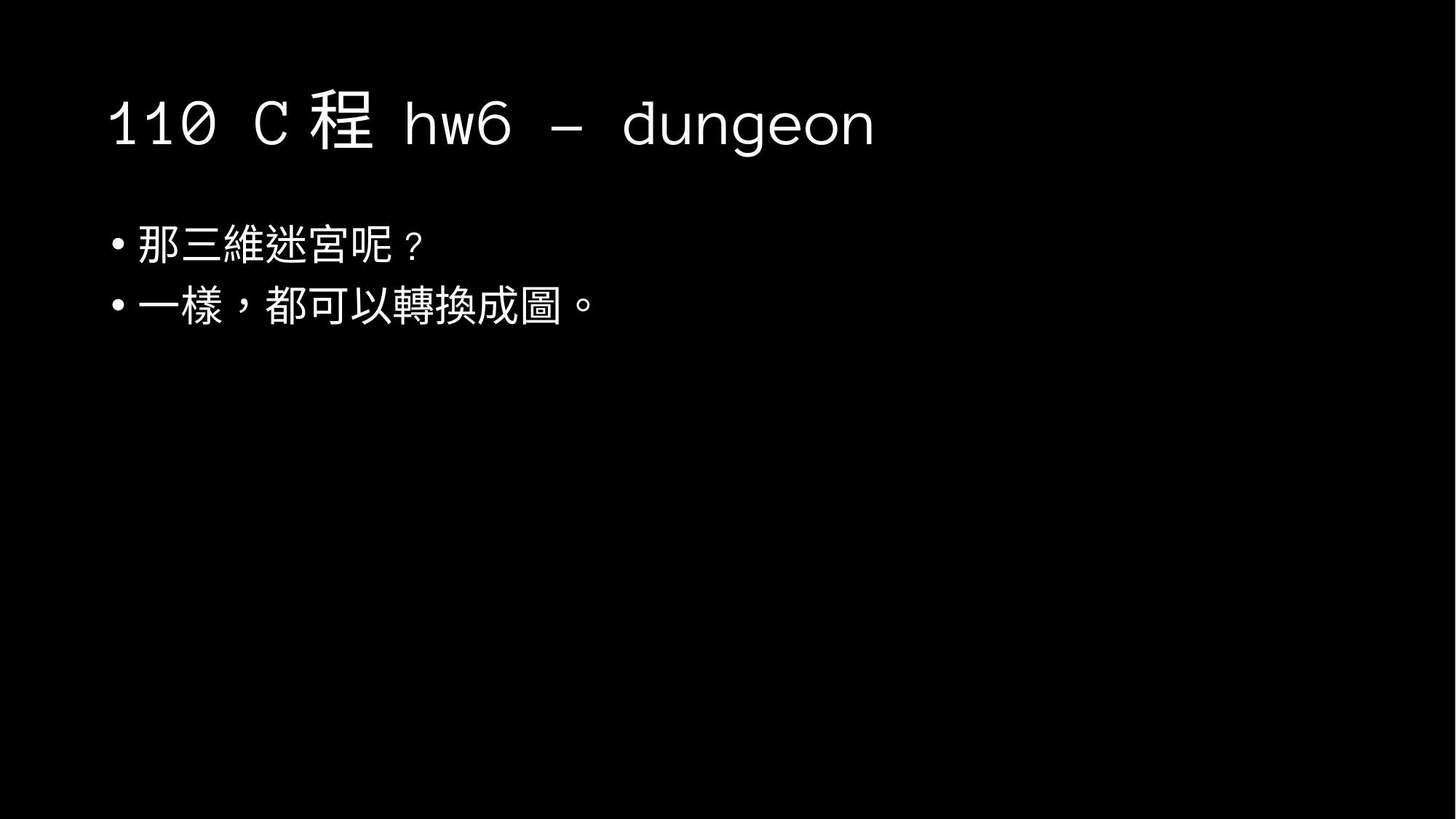

# 110 C程 hw6 - dungeon
那三維迷宮呢?
一樣，都可以轉換成圖。